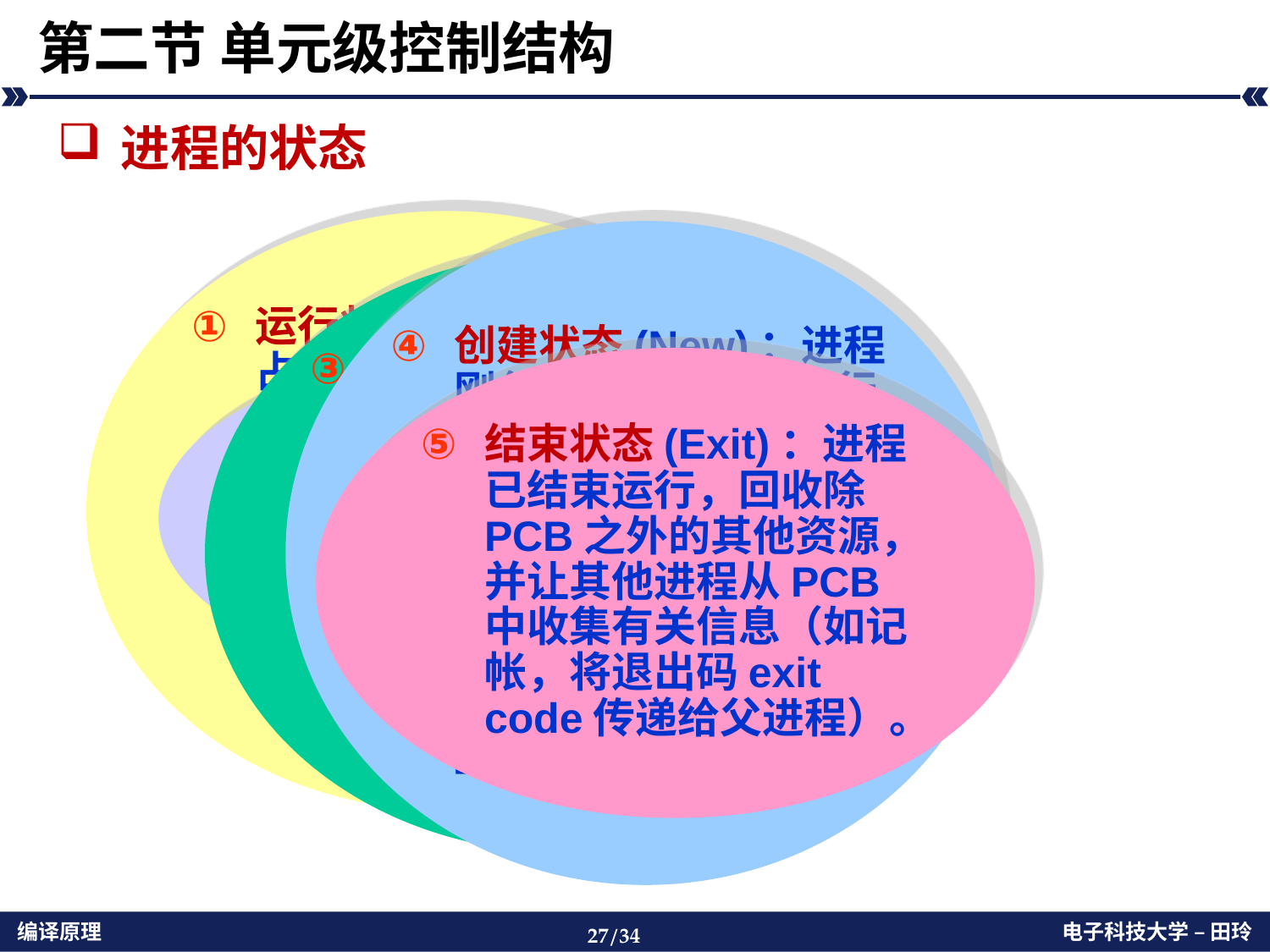

# 第二节 单元级控制结构
进程的状态
运行状态(Running)：占用处理机资源；处于此状态的进程的数目小于等于CPU的数目。在没有其他进程可以执行时（如所有进程都在阻塞状态），通常会自动执行系统的idle进程（相当于空操作）。
创建状态(New)：进程刚创建，但还不能运行(一种可能的原因是OS对并发进程数的限制)；如：分配和建立PCB表项（可能有数目限制）、建立资源表格（如打开文件表）并分配资源，加载程序并建立地址空间表。
阻塞状态(Blocked)：由于进程等待某种条件（如I/O操作或进程同步），在条件满足之前无法继续执行。该事件发生前即使把处理机分配给该进程，也无法运行。如：等待I/O操作的完成。
就绪状态(Ready)：进程已获得除处理机外的所需资源，等待分配处理机资源；只要分配CPU就可执行。
结束状态(Exit)：进程已结束运行，回收除PCB之外的其他资源，并让其他进程从PCB中收集有关信息（如记帐，将退出码exit code传递给父进程）。